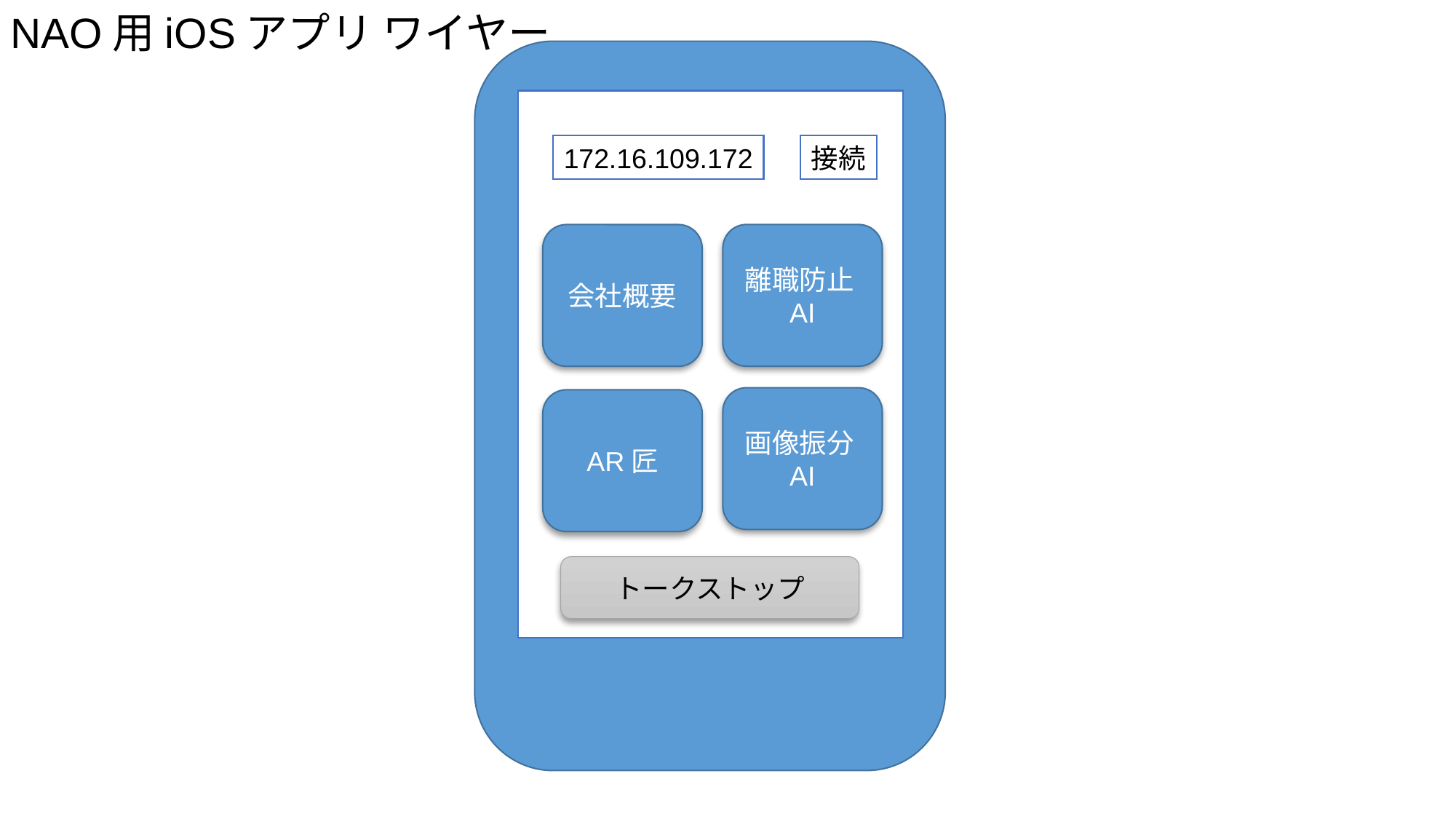

NAO用iOSアプリ ワイヤー

172.16.109.172
接続
離職防止AI
会社概要
画像振分AI
AR匠
トークストップ